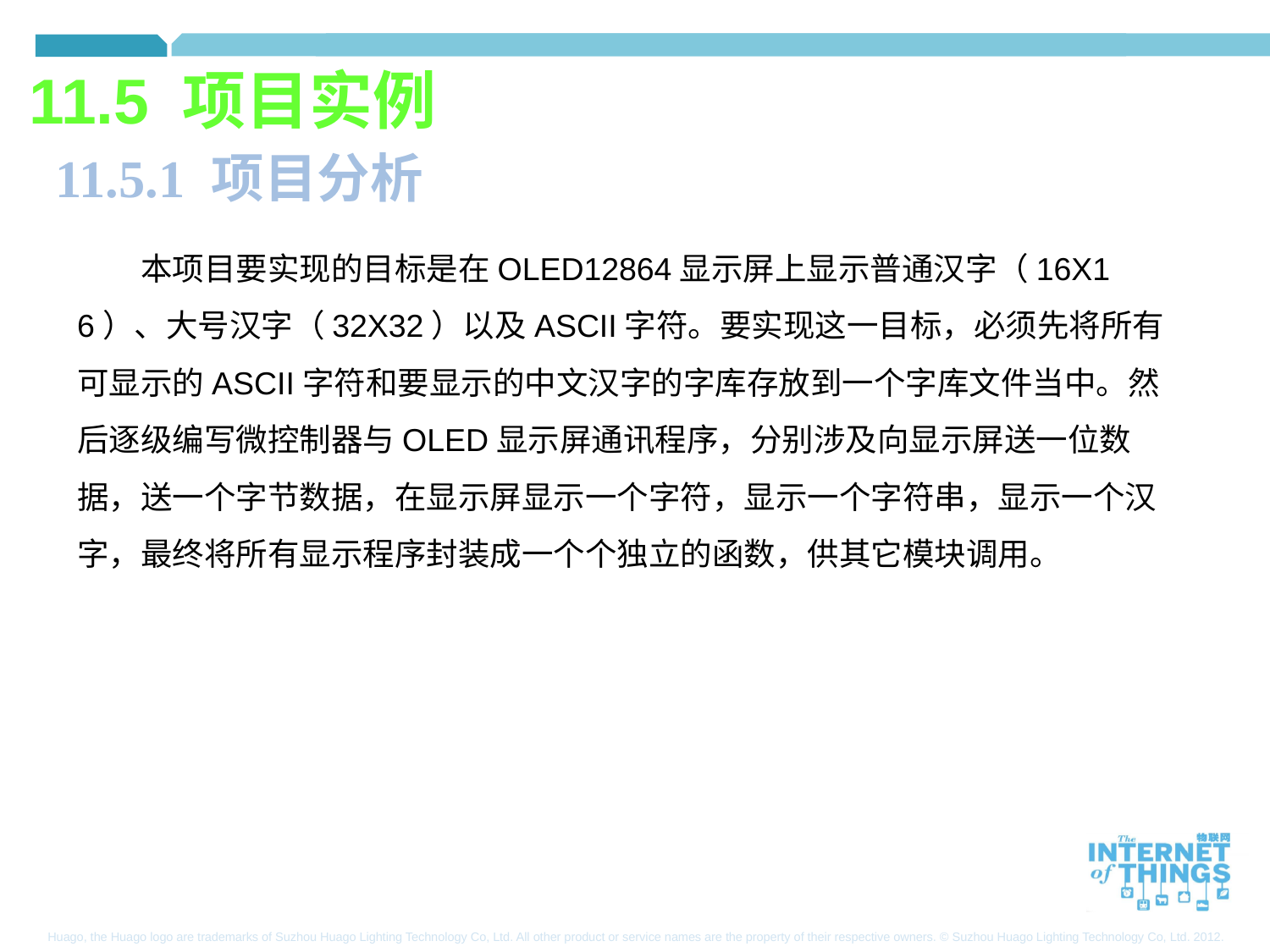

11.5 项目实例
11.5.1 项目分析
本项目要实现的目标是在OLED12864显示屏上显示普通汉字（16X16）、大号汉字（32X32）以及ASCII字符。要实现这一目标，必须先将所有可显示的ASCII字符和要显示的中文汉字的字库存放到一个字库文件当中。然后逐级编写微控制器与OLED显示屏通讯程序，分别涉及向显示屏送一位数据，送一个字节数据，在显示屏显示一个字符，显示一个字符串，显示一个汉字，最终将所有显示程序封装成一个个独立的函数，供其它模块调用。